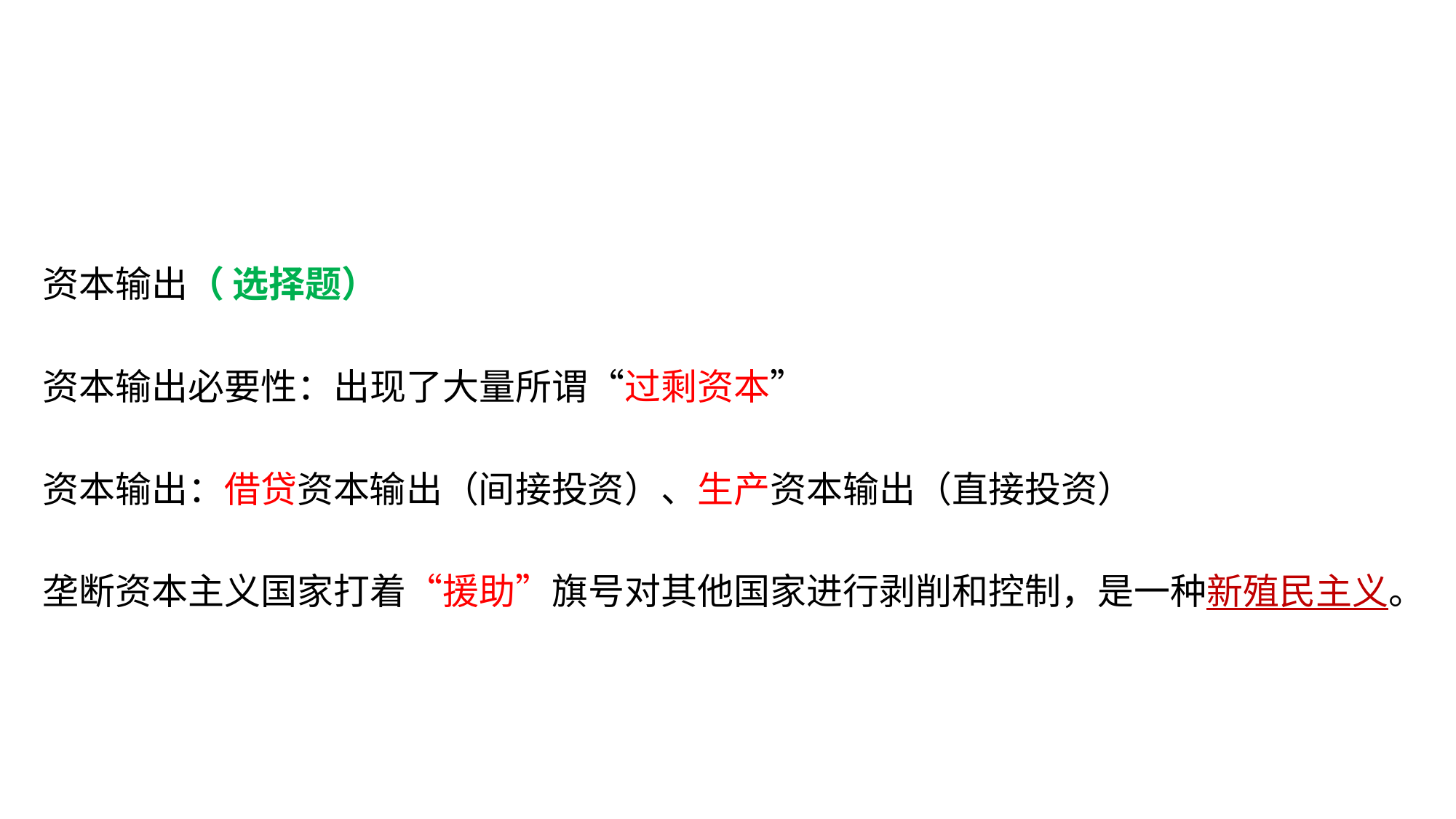

资本输出（ 选择题）
资本输出必要性：出现了大量所谓“过剩资本”
资本输出：借贷资本输出（间接投资）、生产资本输出（直接投资）
垄断资本主义国家打着“援助”旗号对其他国家进行剥削和控制，是一种新殖民主义。